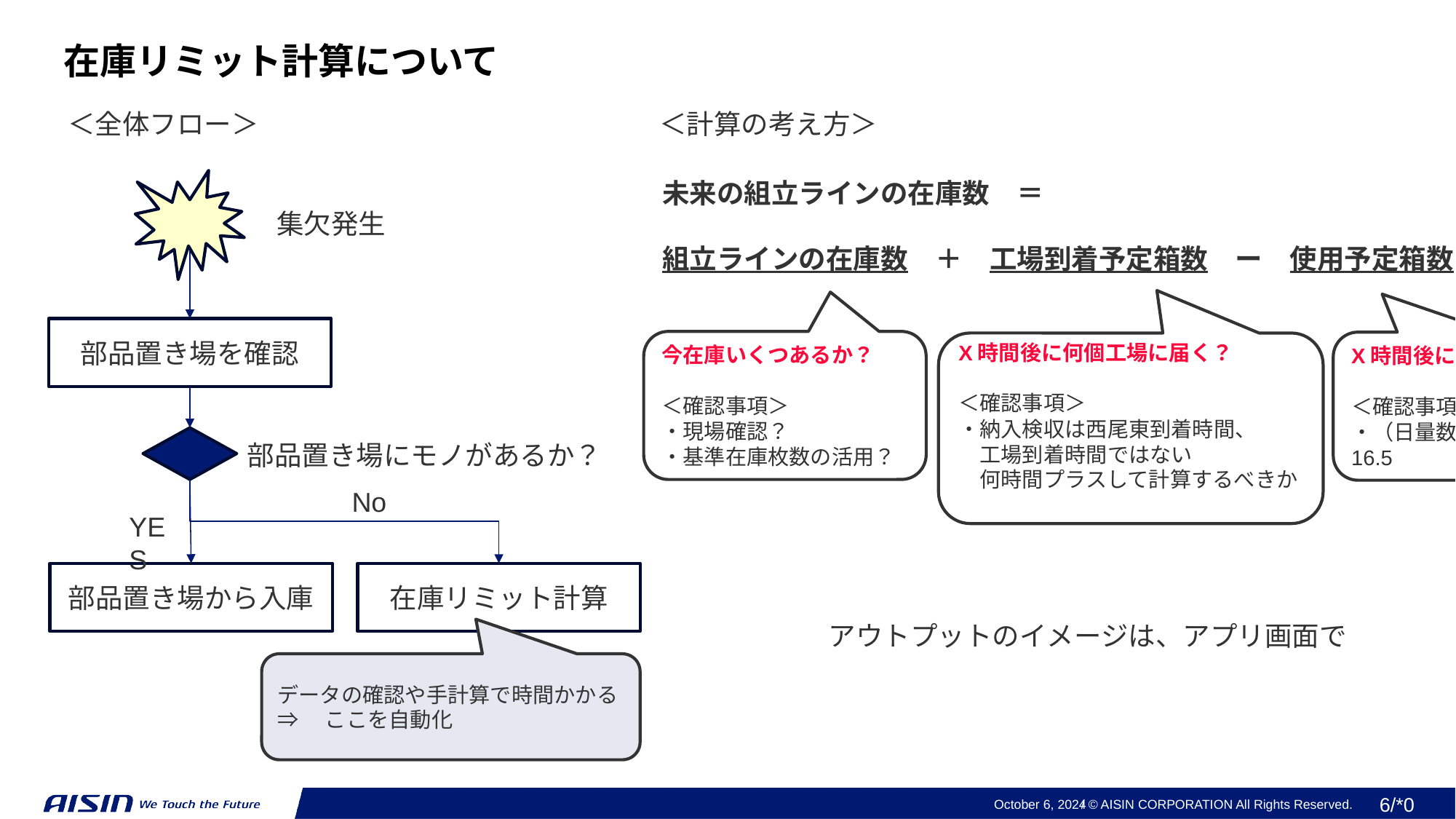

在庫リミット計算について

＜全体フロー＞
＜計算の考え方＞

未来の組立ラインの在庫数　＝

組立ラインの在庫数　＋　工場到着予定箱数　ー　使用予定箱数
集欠発生

部品置き場を確認
今在庫いくつあるか？

＜確認事項＞
・現場確認？
・基準在庫枚数の活用？
X時間後に何個使用されるか？

＜確認事項＞
・（日量数/収容数）/稼働時間16.5
X時間後に何個工場に届く？

＜確認事項＞
・納入検収は西尾東到着時間、
　工場到着時間ではない
　何時間プラスして計算するべきか

部品置き場にモノがあるか？
No
YES
在庫リミット計算
部品置き場から入庫
アウトプットのイメージは、アプリ画面で
データの確認や手計算で時間かかる
⇒　ここを自動化
October 6, 2024